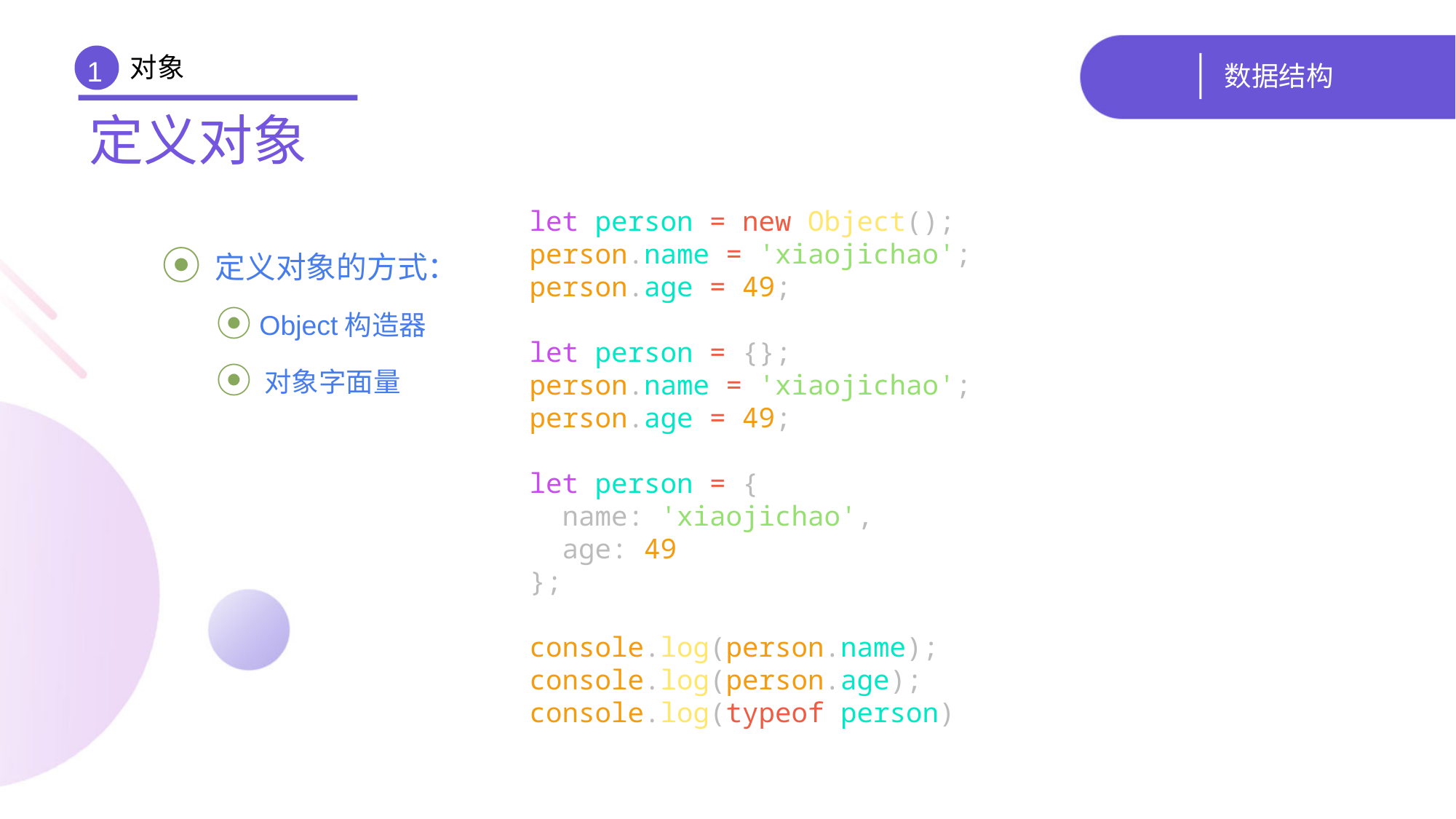

对象
# 数据结构
1
定义对象
let person = new Object();
person.name = 'xiaojichao';
person.age = 49;
let person = {};
person.name = 'xiaojichao';
person.age = 49;
let person = {
  name: 'xiaojichao',
  age: 49
};
console.log(person.name);
console.log(person.age);
console.log(typeof person)
 定义对象的方式：
 Object构造器
 对象字面量